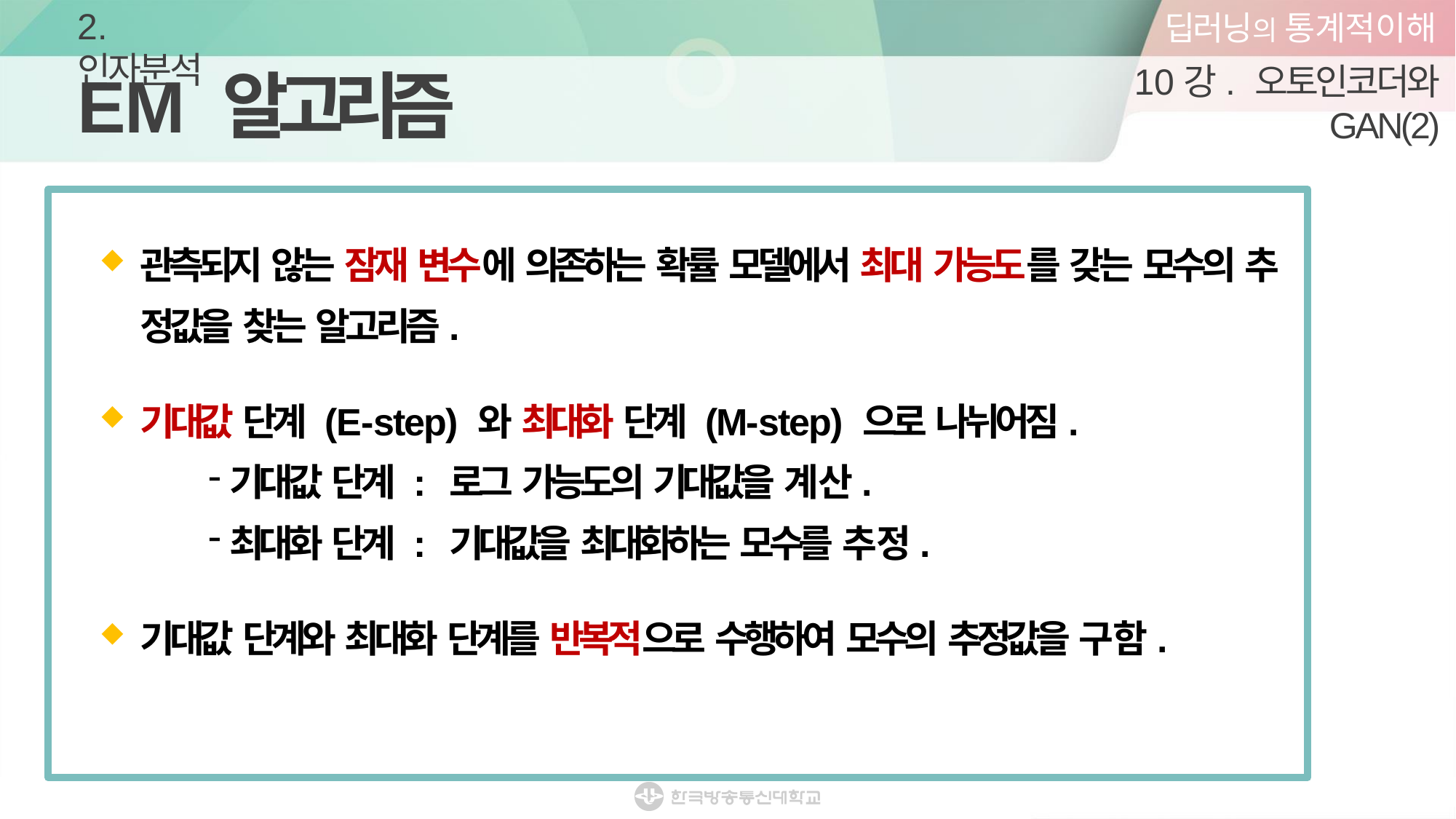

딥러닝의 통계적이해
10강. 오토인코더와 GAN(2)
2. 인자분석
# EM 알고리즘

관측되지 않는 잠재 변수에 의존하는 확률 모델에서 최대 가능도를 갖는 모수의 추 정값을 찾는 알고리즘.

기대값 단계 (E-step) 와 최대화 단계 (M-step) 으로 나뉘어짐.
기대값 단계 : 로그 가능도의 기대값을 계산.
최대화 단계 : 기대값을 최대화하는 모수를 추정.

기대값 단계와 최대화 단계를 반복적으로 수행하여 모수의 추정값을 구함.